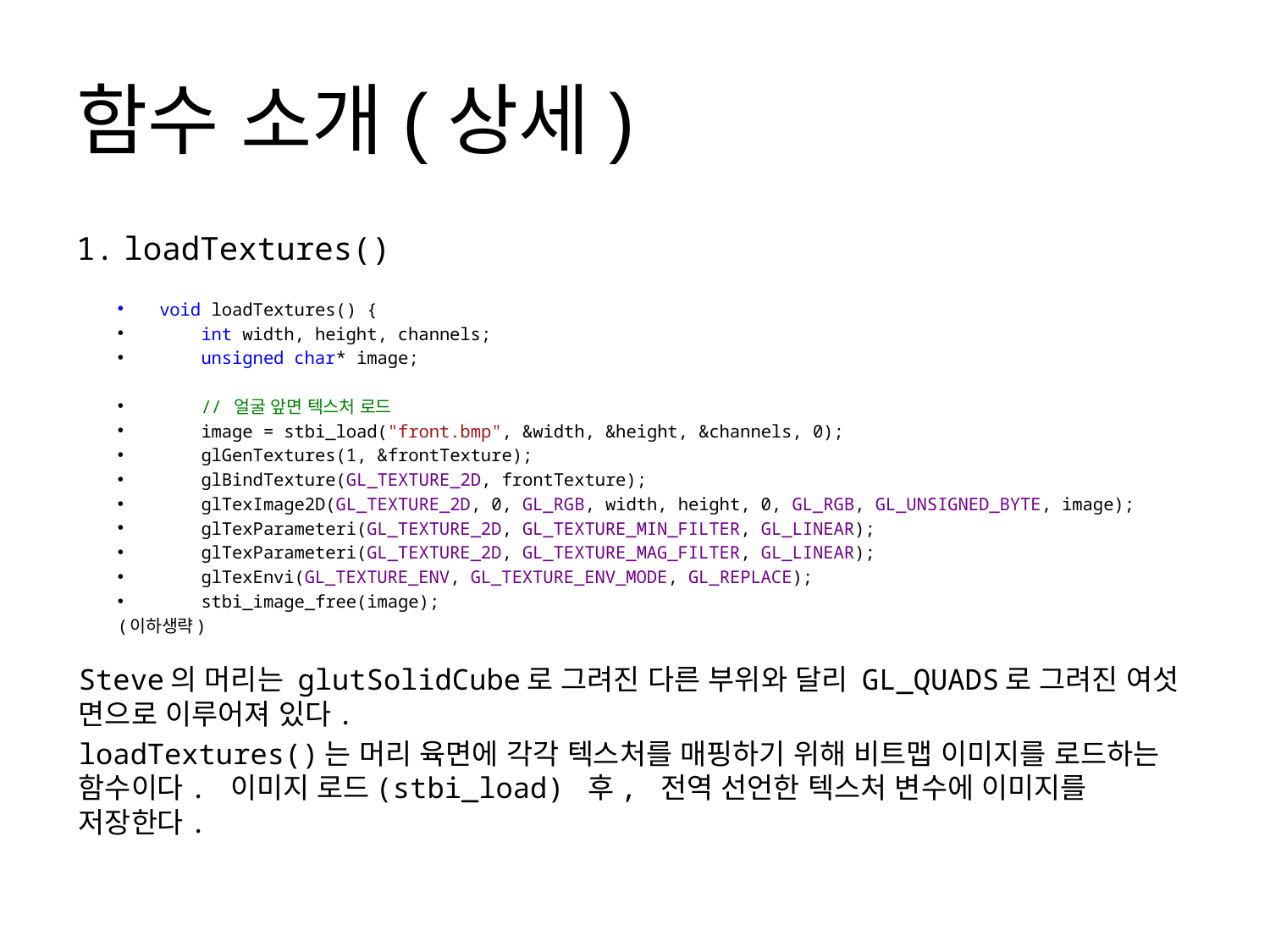

# 함수 소개(상세)
loadTextures()
void loadTextures() {
    int width, height, channels;
    unsigned char* image;

    // 얼굴 앞면 텍스처 로드
    image = stbi_load("front.bmp", &width, &height, &channels, 0);
    glGenTextures(1, &frontTexture);
    glBindTexture(GL_TEXTURE_2D, frontTexture);
    glTexImage2D(GL_TEXTURE_2D, 0, GL_RGB, width, height, 0, GL_RGB, GL_UNSIGNED_BYTE, image);
    glTexParameteri(GL_TEXTURE_2D, GL_TEXTURE_MIN_FILTER, GL_LINEAR);
    glTexParameteri(GL_TEXTURE_2D, GL_TEXTURE_MAG_FILTER, GL_LINEAR);
    glTexEnvi(GL_TEXTURE_ENV, GL_TEXTURE_ENV_MODE, GL_REPLACE);
    stbi_image_free(image);
(이하생략)
Steve의 머리는 glutSolidCube로 그려진 다른 부위와 달리 GL_QUADS로 그려진 여섯 면으로 이루어져 있다.
loadTextures()는 머리 육면에 각각 텍스처를 매핑하기 위해 비트맵 이미지를 로드하는 함수이다. 이미지 로드(stbi_load) 후, 전역 선언한 텍스처 변수에 이미지를 저장한다.